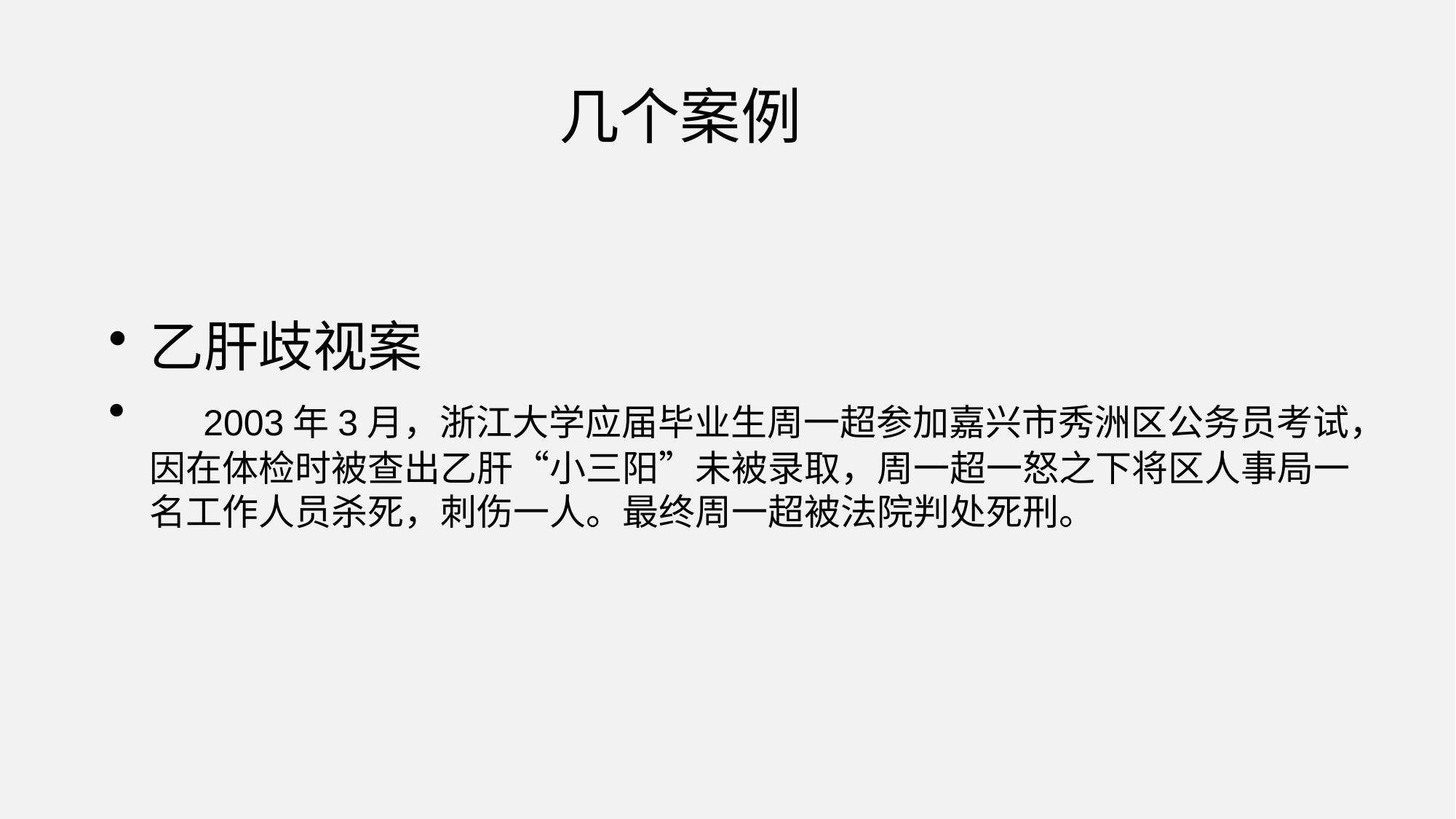

# 几个案例

乙肝歧视案
    2003年3月，浙江大学应届毕业生周一超参加嘉兴市秀洲区公务员考试，因在体检时被查出乙肝“小三阳”未被录取，周一超一怒之下将区人事局一名工作人员杀死，刺伤一人。最终周一超被法院判处死刑。